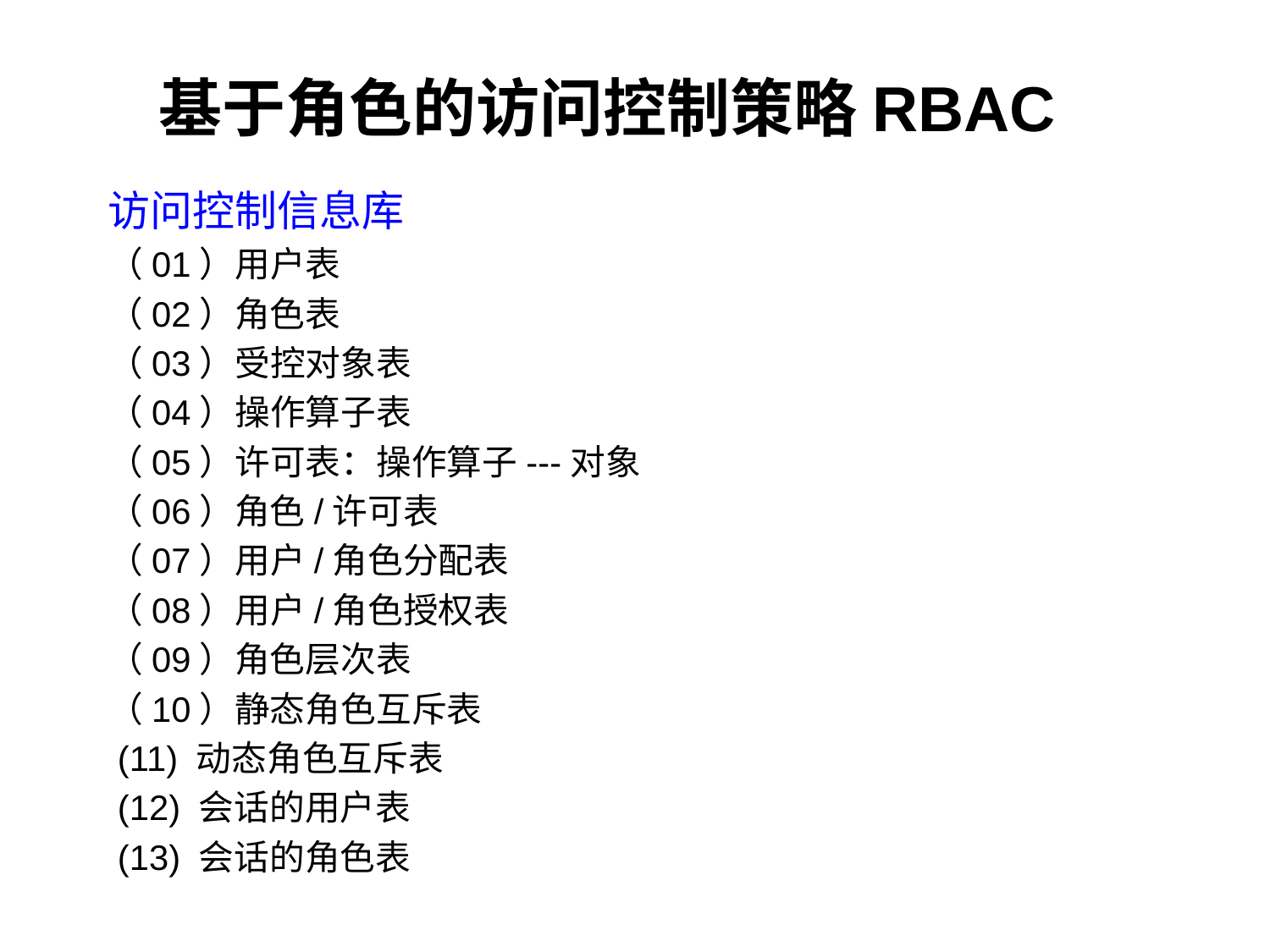

# 基于角色的访问控制策略RBAC
访问控制信息库
（01）用户表
（02）角色表
（03）受控对象表
（04）操作算子表
（05）许可表：操作算子---对象
（06）角色/许可表
（07）用户/角色分配表
（08）用户/角色授权表
（09）角色层次表
（10）静态角色互斥表
 (11) 动态角色互斥表
 (12) 会话的用户表
 (13) 会话的角色表